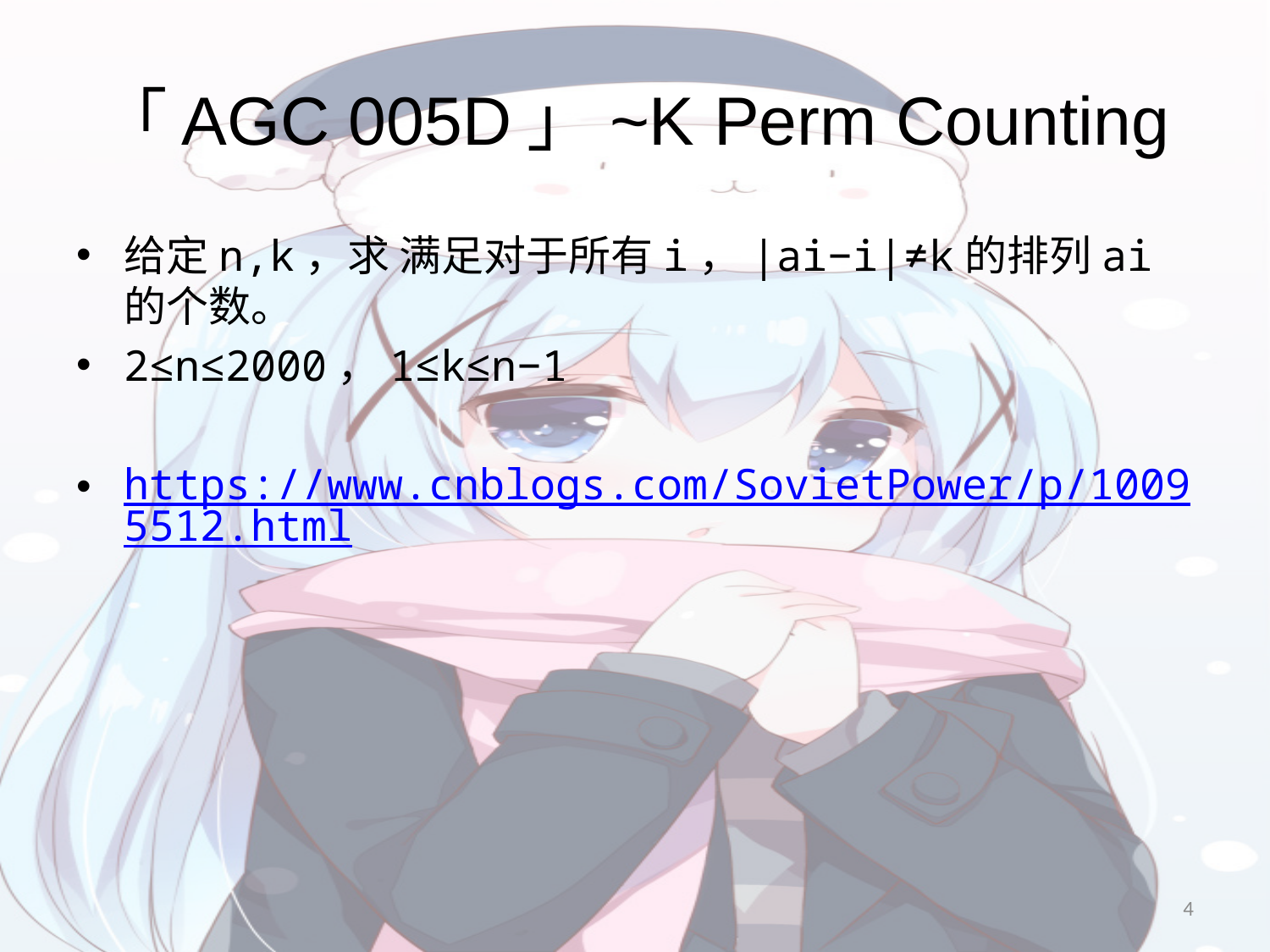

# 「AGC 005D」~K Perm Counting
给定n,k，求 满足对于所有i，|ai−i|≠k的排列ai的个数。
2≤n≤2000，1≤k≤n−1

https://www.cnblogs.com/SovietPower/p/10095512.html

4